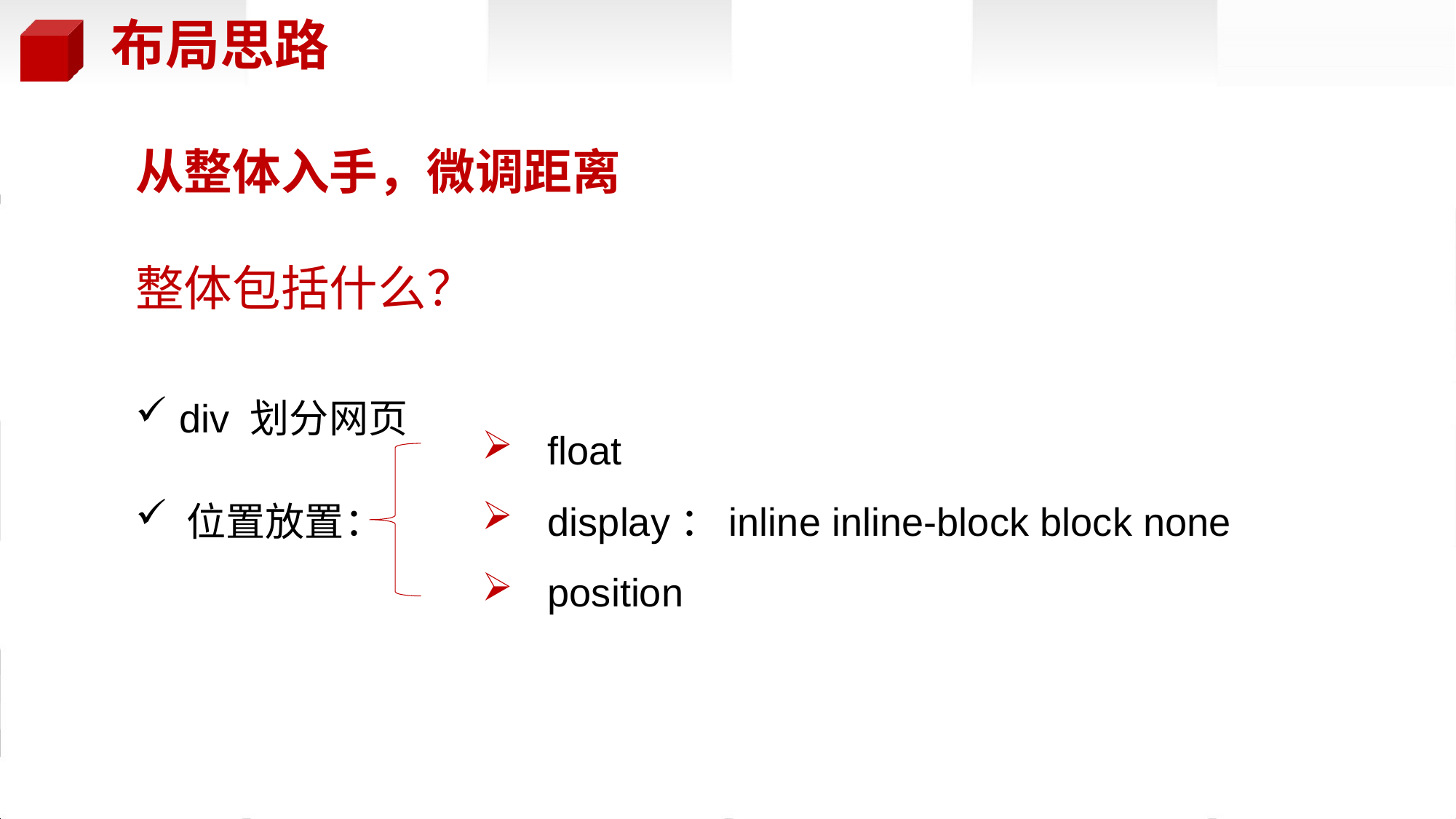

布局思路
从整体入手，微调距离
整体包括什么？
 div 划分网页
 float
 display：inline inline-block block none
 position

 位置放置：